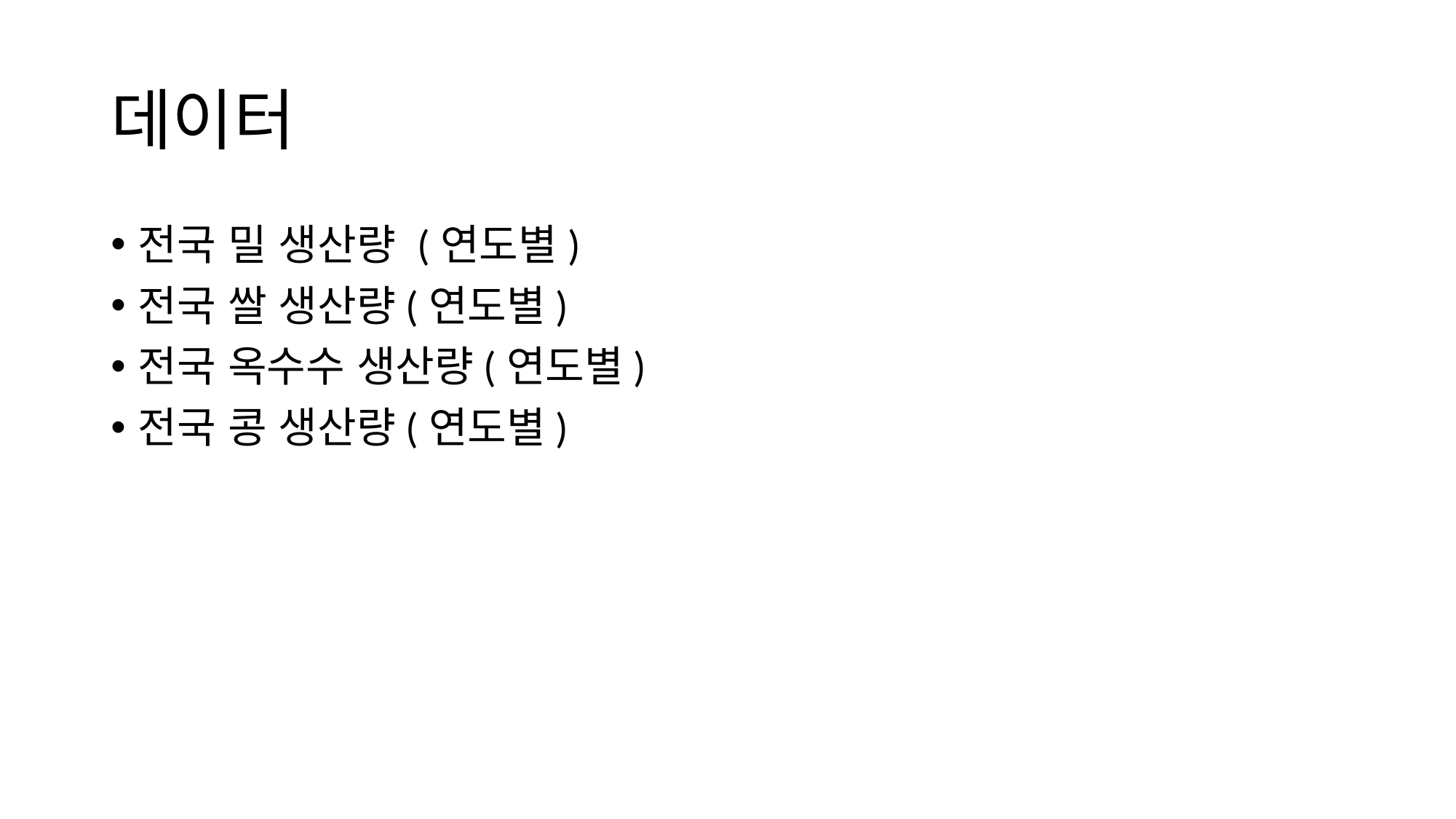

# 데이터
전국 밀 생산량 (연도별)
전국 쌀 생산량(연도별)
전국 옥수수 생산량(연도별)
전국 콩 생산량(연도별)